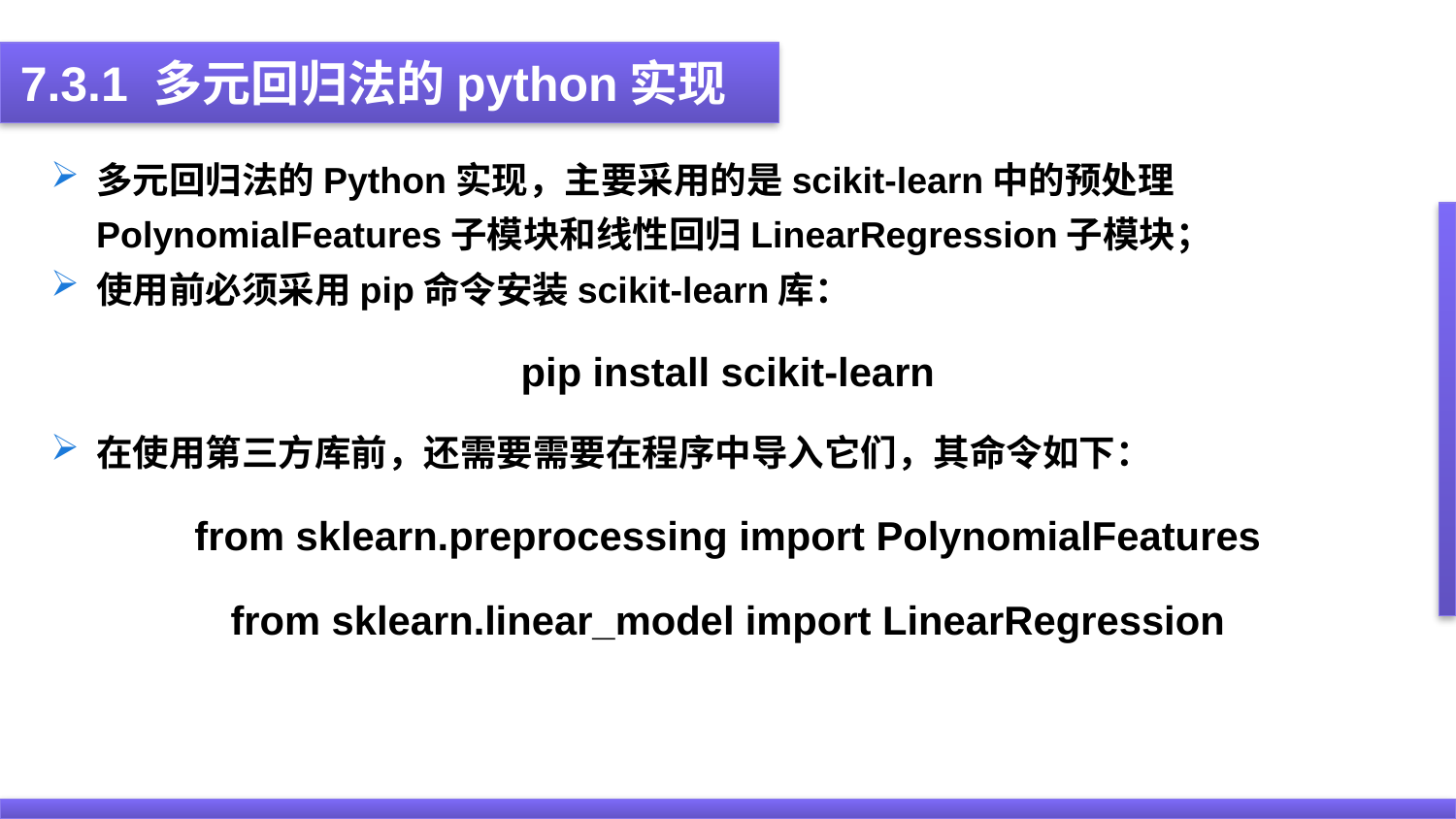

7.3.1 多元回归法的python实现
多元回归法的Python实现，主要采用的是scikit-learn中的预处理PolynomialFeatures子模块和线性回归LinearRegression子模块；
使用前必须采用pip命令安装scikit-learn库：
pip install scikit-learn
在使用第三方库前，还需要需要在程序中导入它们，其命令如下：
from sklearn.preprocessing import PolynomialFeatures
from sklearn.linear_model import LinearRegression